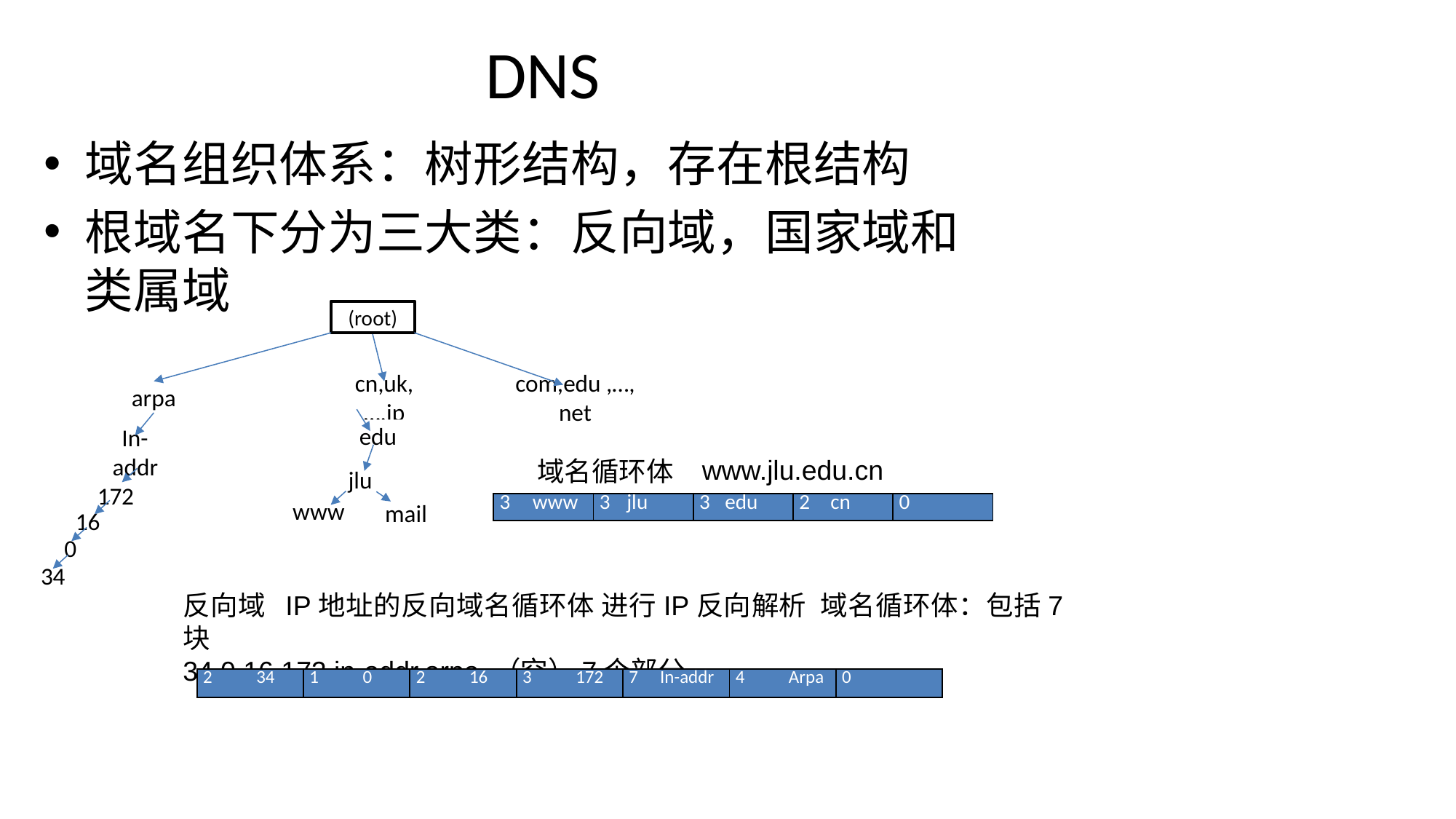

# DNS
域名组织体系：树形结构，存在根结构
根域名下分为三大类：反向域，国家域和类属域

(root)
arpa
cn,uk,…,jp
com,edu ,…, net
edu
In-addr
jlu
172
www
mail
16
0
34
www.jlu.edu.cn
域名循环体
| 3 | www | 3 | jlu | 3 | edu | 2 | cn | 0 |  |
| --- | --- | --- | --- | --- | --- | --- | --- | --- | --- |
反向域  IP地址的反向域名循环体 进行IP反向解析  域名循环体：包括7块
34.0.16.172.in-addr.arpa.（空）7个部分
| 2 | 34 | 1 | 0 | 2 | 16 | 3 | 172 | 7 | In-addr | 4 | Arpa | 0 |  |
| --- | --- | --- | --- | --- | --- | --- | --- | --- | --- | --- | --- | --- | --- |